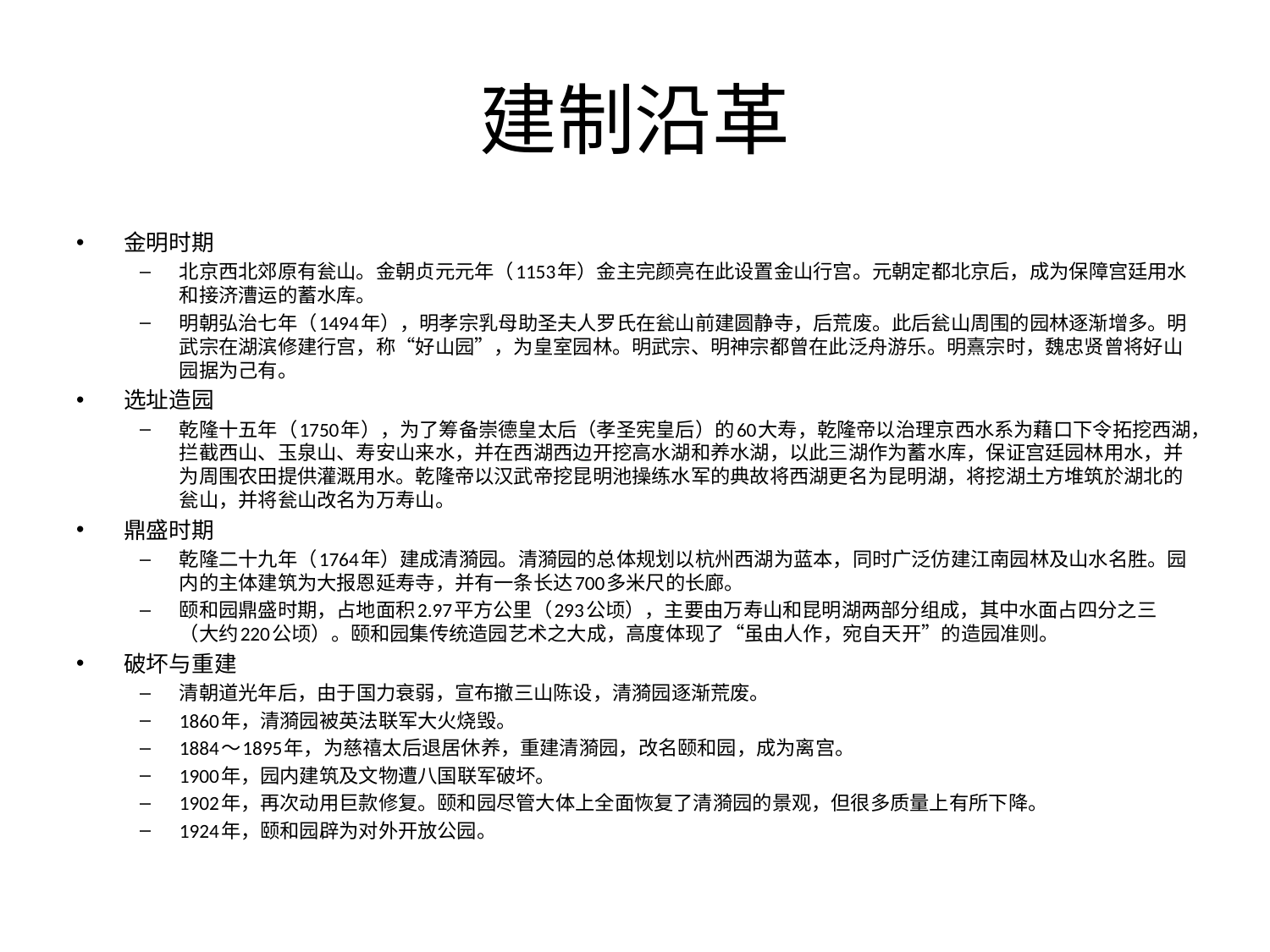

# 建制沿革
金明时期
北京西北郊原有瓮山。金朝贞元元年（1153年）金主完颜亮在此设置金山行宫。元朝定都北京后，成为保障宫廷用水和接济漕运的蓄水库。
明朝弘治七年（1494年），明孝宗乳母助圣夫人罗氏在瓮山前建圆静寺，后荒废。此后瓮山周围的园林逐渐增多。明武宗在湖滨修建行宫，称“好山园”，为皇室园林。明武宗、明神宗都曾在此泛舟游乐。明熹宗时，魏忠贤曾将好山园据为己有。
选址造园
乾隆十五年（1750年），为了筹备崇德皇太后（孝圣宪皇后）的60大寿，乾隆帝以治理京西水系为藉口下令拓挖西湖，拦截西山、玉泉山、寿安山来水，并在西湖西边开挖高水湖和养水湖，以此三湖作为蓄水库，保证宫廷园林用水，并为周围农田提供灌溉用水。乾隆帝以汉武帝挖昆明池操练水军的典故将西湖更名为昆明湖，将挖湖土方堆筑於湖北的瓮山，并将瓮山改名为万寿山。
鼎盛时期
乾隆二十九年（1764年）建成清漪园。清漪园的总体规划以杭州西湖为蓝本，同时广泛仿建江南园林及山水名胜。园内的主体建筑为大报恩延寿寺，并有一条长达700多米尺的长廊。
颐和园鼎盛时期，占地面积2.97平方公里（293公顷），主要由万寿山和昆明湖两部分组成，其中水面占四分之三（大约220公顷）。颐和园集传统造园艺术之大成，高度体现了“虽由人作，宛自天开”的造园准则。
破坏与重建
清朝道光年后，由于国力衰弱，宣布撤三山陈设，清漪园逐渐荒废。
1860年，清漪园被英法联军大火烧毁。
1884～1895年，为慈禧太后退居休养，重建清漪园，改名颐和园，成为离宫。
1900年，园内建筑及文物遭八国联军破坏。
1902年，再次动用巨款修复。颐和园尽管大体上全面恢复了清漪园的景观，但很多质量上有所下降。
1924年，颐和园辟为对外开放公园。